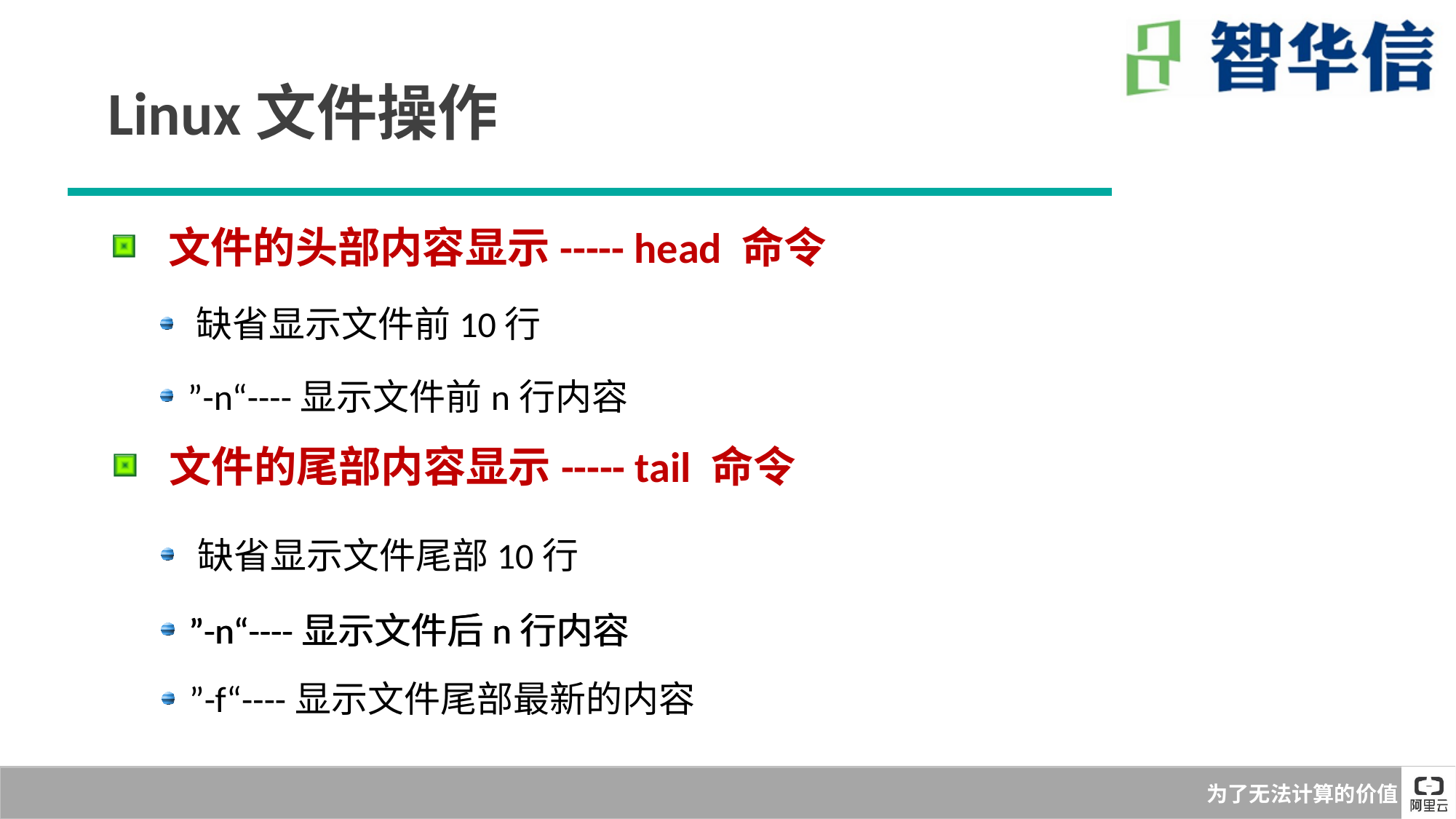

Linux文件操作
  文件的头部内容显示----- head 命令
 缺省显示文件前10行
 ”-n“----显示文件前n行内容
  文件的尾部内容显示----- tail 命令
 缺省显示文件尾部10行
 ”-n“----显示文件后n行内容
 ”-n“----显示文件后n行内容
 ”-f“----显示文件尾部最新的内容